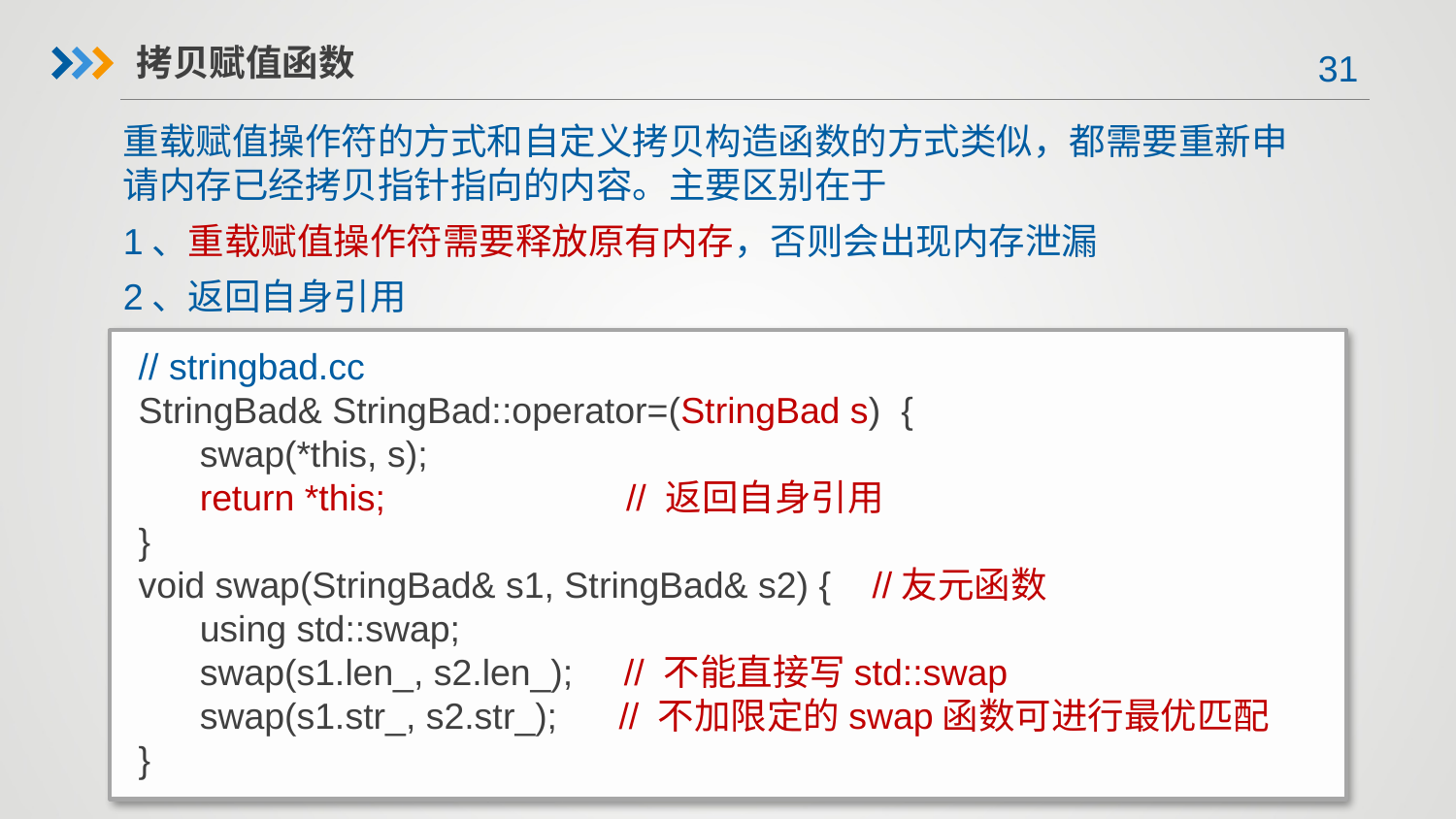

拷贝赋值函数
重载赋值操作符的方式和自定义拷贝构造函数的方式类似，都需要重新申请内存已经拷贝指针指向的内容。主要区别在于
1、重载赋值操作符需要释放原有内存，否则会出现内存泄漏
2、返回自身引用

// stringbad.cc
StringBad& StringBad::operator=(StringBad s)  {
      swap(*this, s);
      return *this;		     // 返回自身引用
}
void swap(StringBad& s1, StringBad& s2) {    //友元函数
      using std::swap;
      swap(s1.len_, s2.len_);     // 不能直接写std::swap
      swap(s1.str_, s2.str_);      // 不加限定的swap函数可进行最优匹配
}